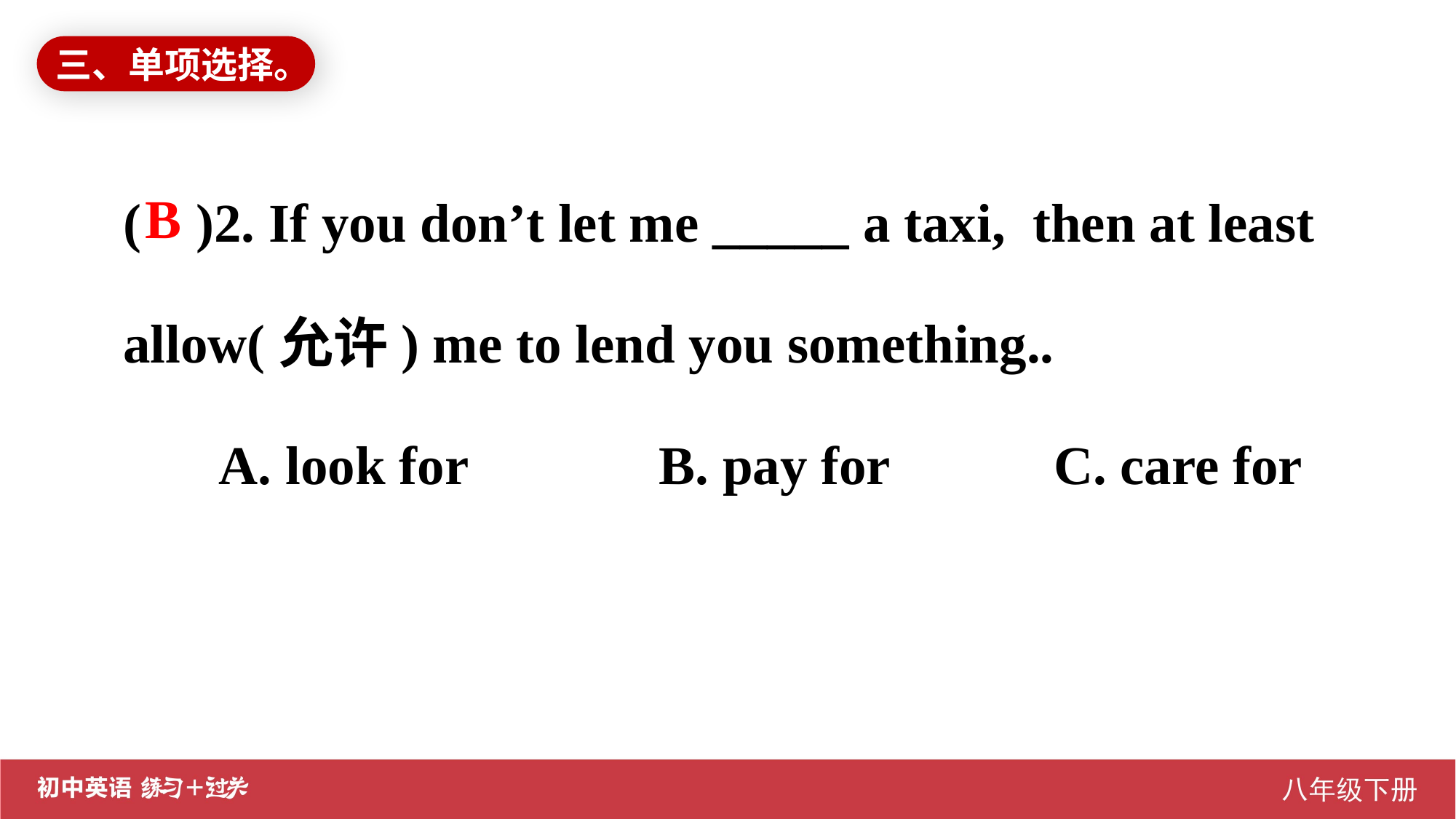

三、单项选择。
(    )2. If you don’t let me _____ a taxi,  then at least allow(允许) me to lend you something..
       A. look for              B. pay for            C. care for
B